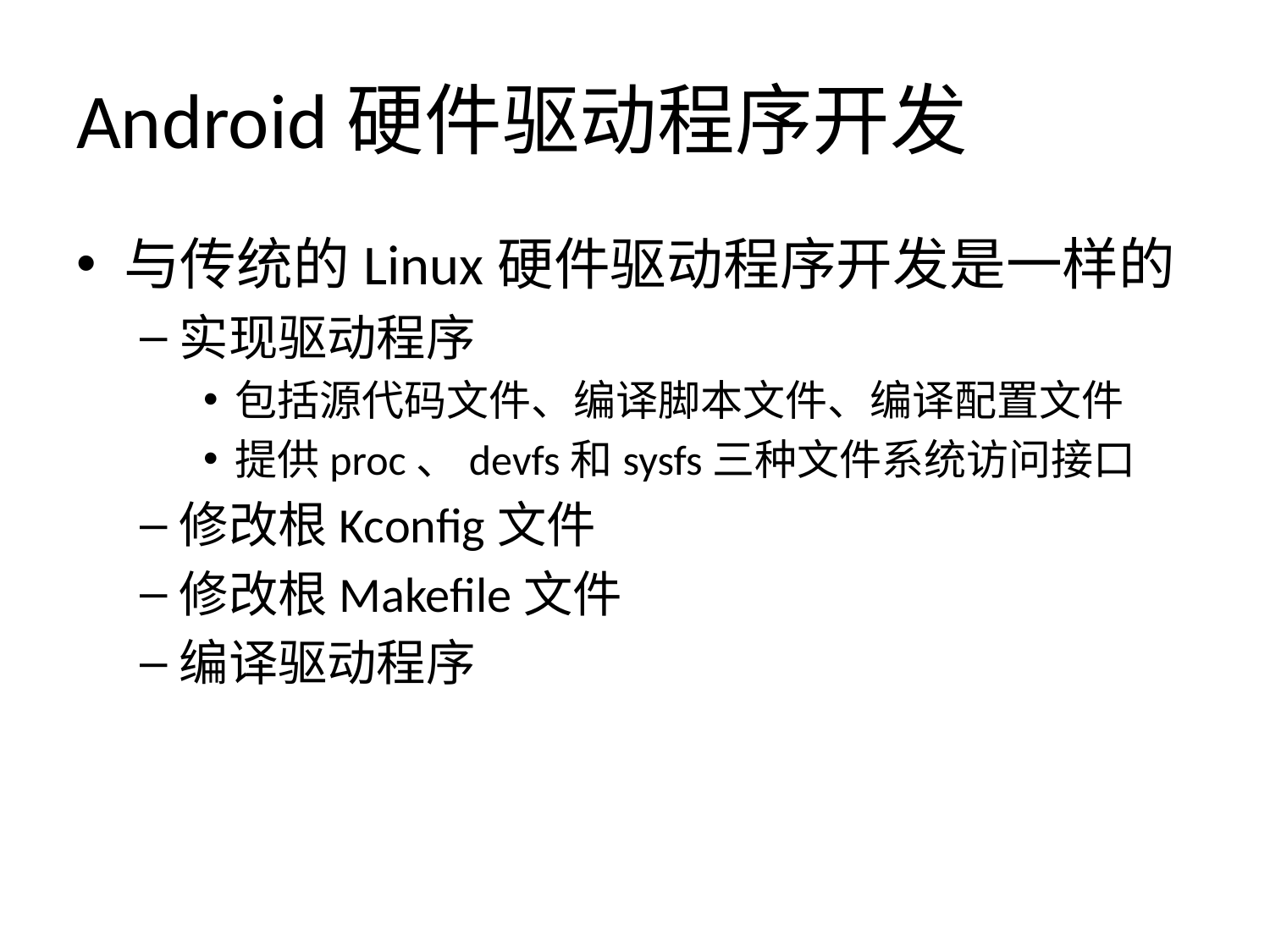

# Android硬件驱动程序开发
与传统的Linux硬件驱动程序开发是一样的
实现驱动程序
包括源代码文件、编译脚本文件、编译配置文件
提供proc、devfs和sysfs三种文件系统访问接口
修改根Kconfig文件
修改根Makefile文件
编译驱动程序